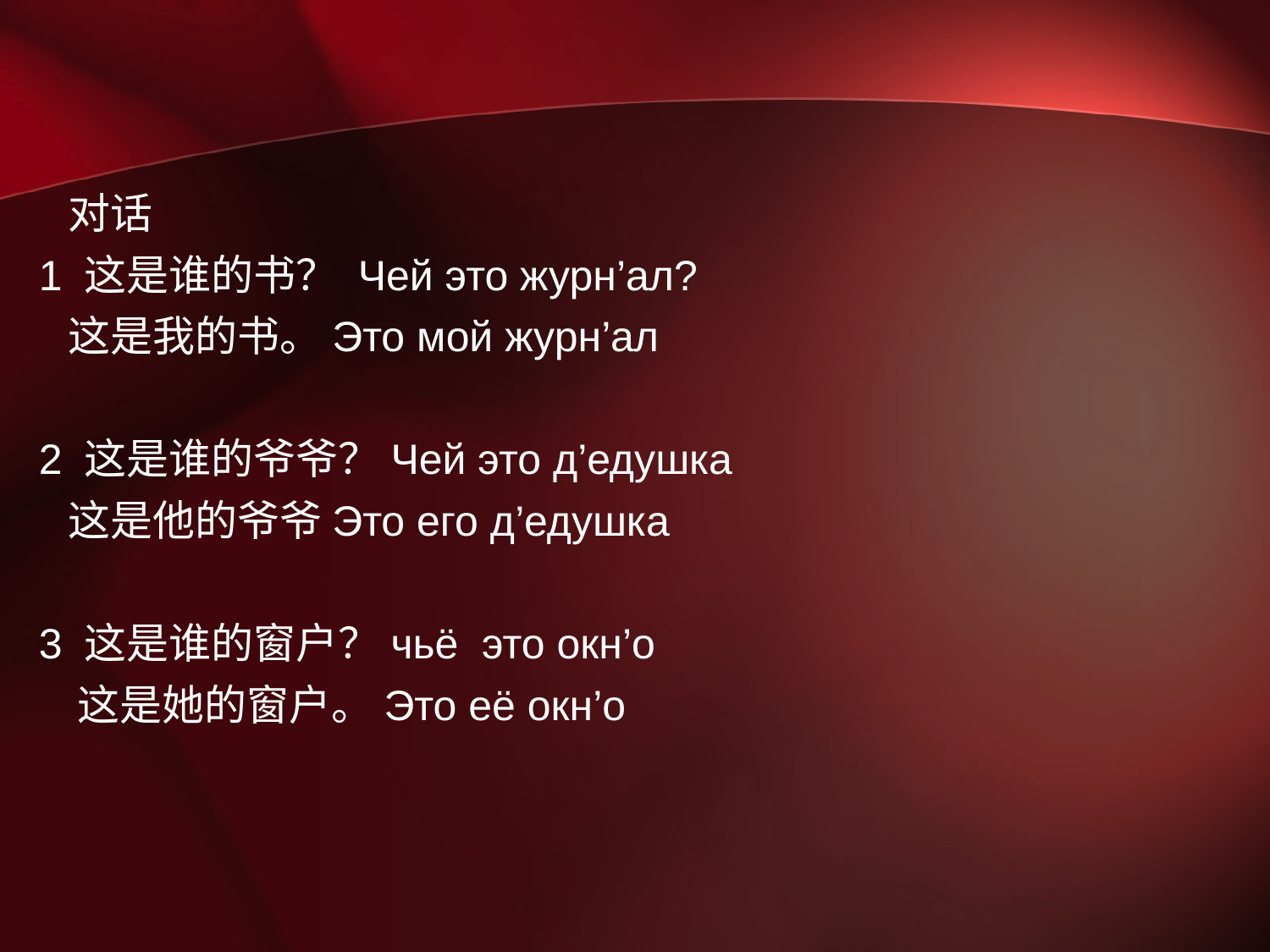

#
  对话
1 这是谁的书？ Чей это журн’ал?
  这是我的书。Это мой журн’ал

2 这是谁的爷爷？Чей это д’едушка
  这是他的爷爷Это его д’едушка

3 这是谁的窗户？чьё  это окн’о
   这是她的窗户。Это её окн’о
11